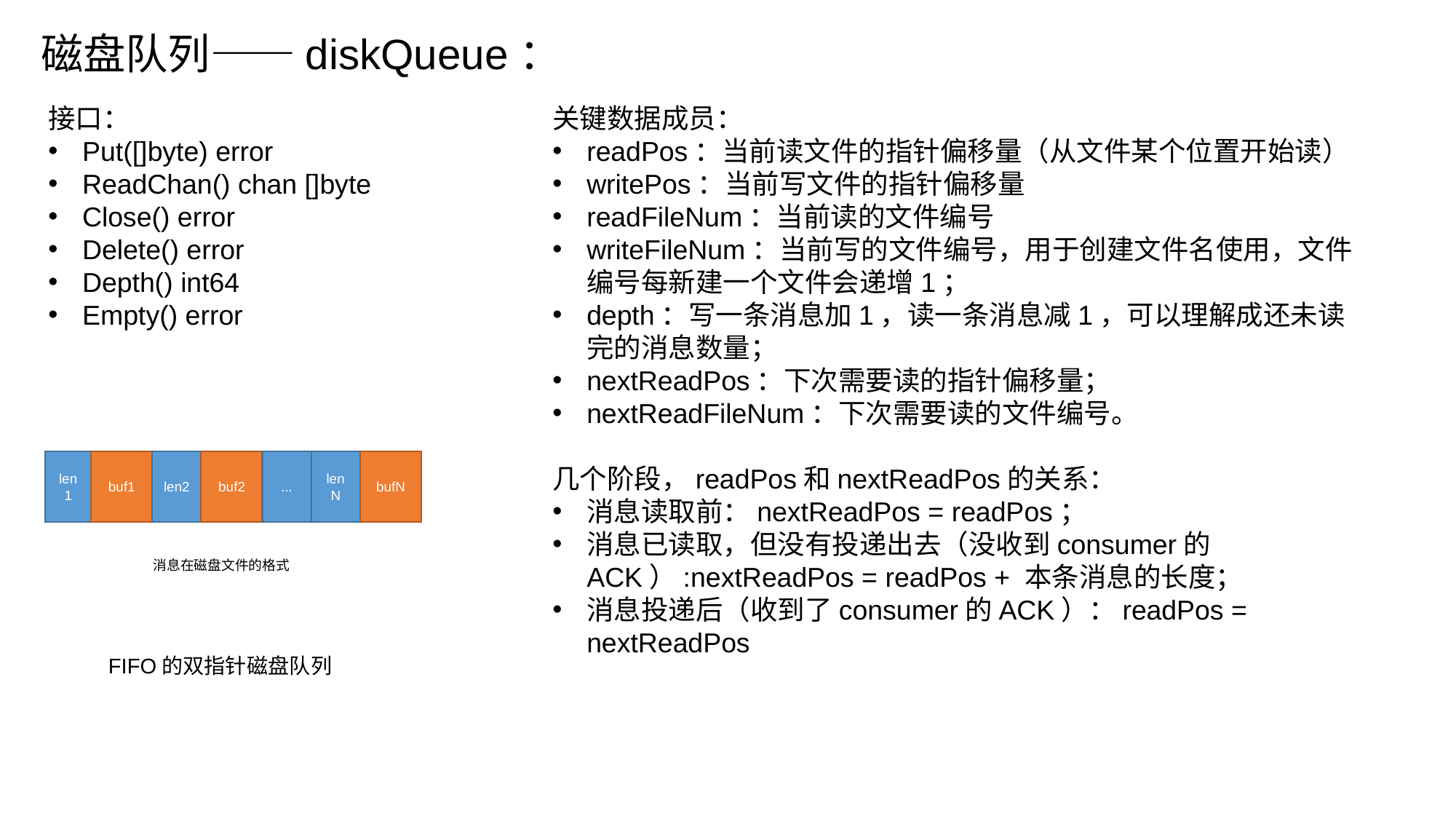

磁盘队列——diskQueue：
接口：
Put([]byte) error
ReadChan() chan []byte
Close() error
Delete() error
Depth() int64
Empty() error

关键数据成员：
readPos：当前读文件的指针偏移量（从文件某个位置开始读）
writePos：当前写文件的指针偏移量
readFileNum：当前读的文件编号
writeFileNum：当前写的文件编号，用于创建文件名使用，文件编号每新建一个文件会递增1；
depth：写一条消息加1，读一条消息减1，可以理解成还未读完的消息数量；
nextReadPos：下次需要读的指针偏移量；
nextReadFileNum：下次需要读的文件编号。

几个阶段，readPos和nextReadPos的关系：
消息读取前：nextReadPos = readPos；
消息已读取，但没有投递出去（没收到consumer的ACK）:nextReadPos = readPos + 本条消息的长度；
消息投递后（收到了consumer的ACK）：readPos = nextReadPos

len1
buf1
len2
buf2
...
lenN
bufN
消息在磁盘文件的格式
FIFO的双指针磁盘队列